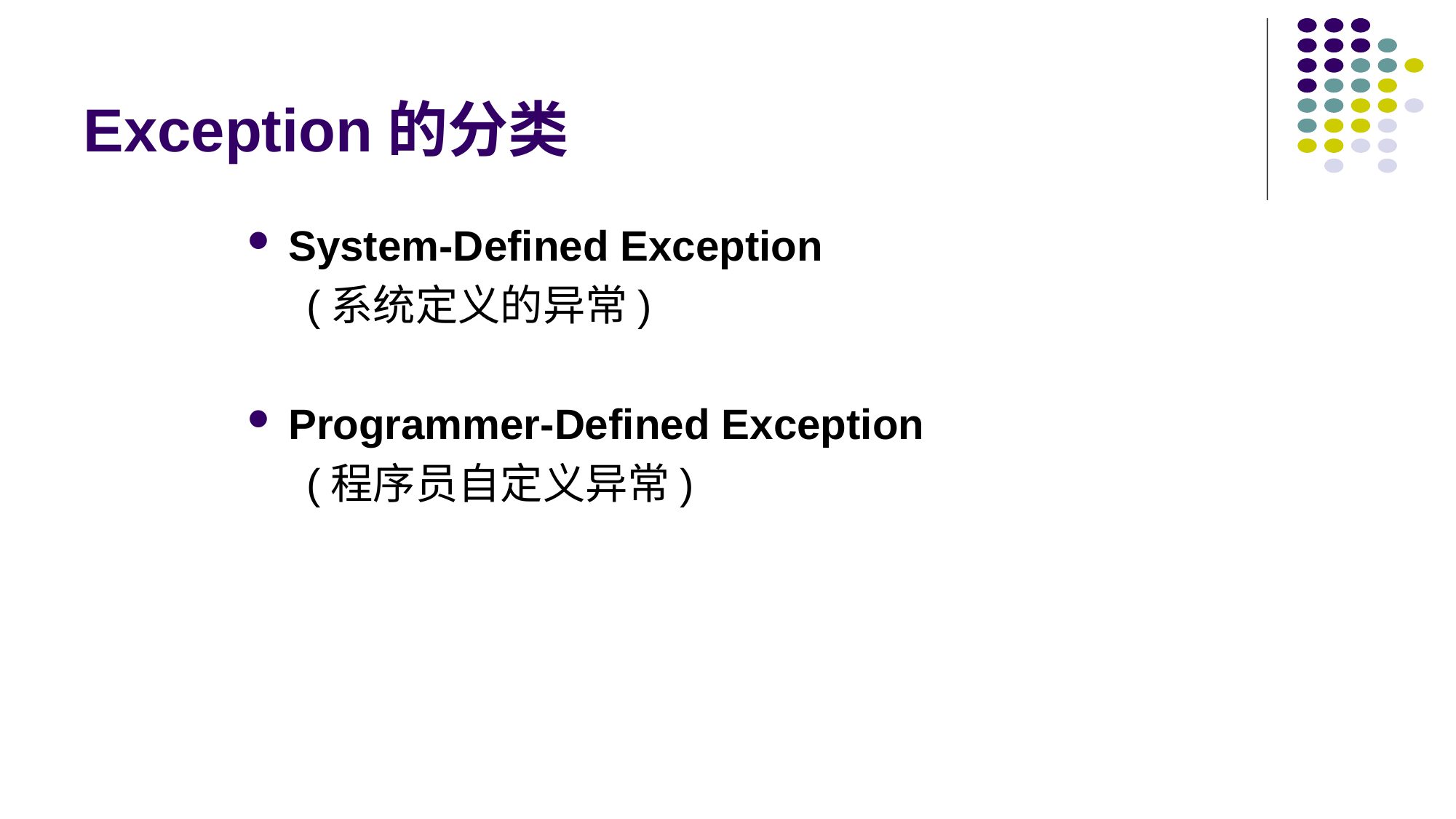

# Exception的分类
System-Defined Exception
     (系统定义的异常)

Programmer-Defined Exception
     (程序员自定义异常)
23